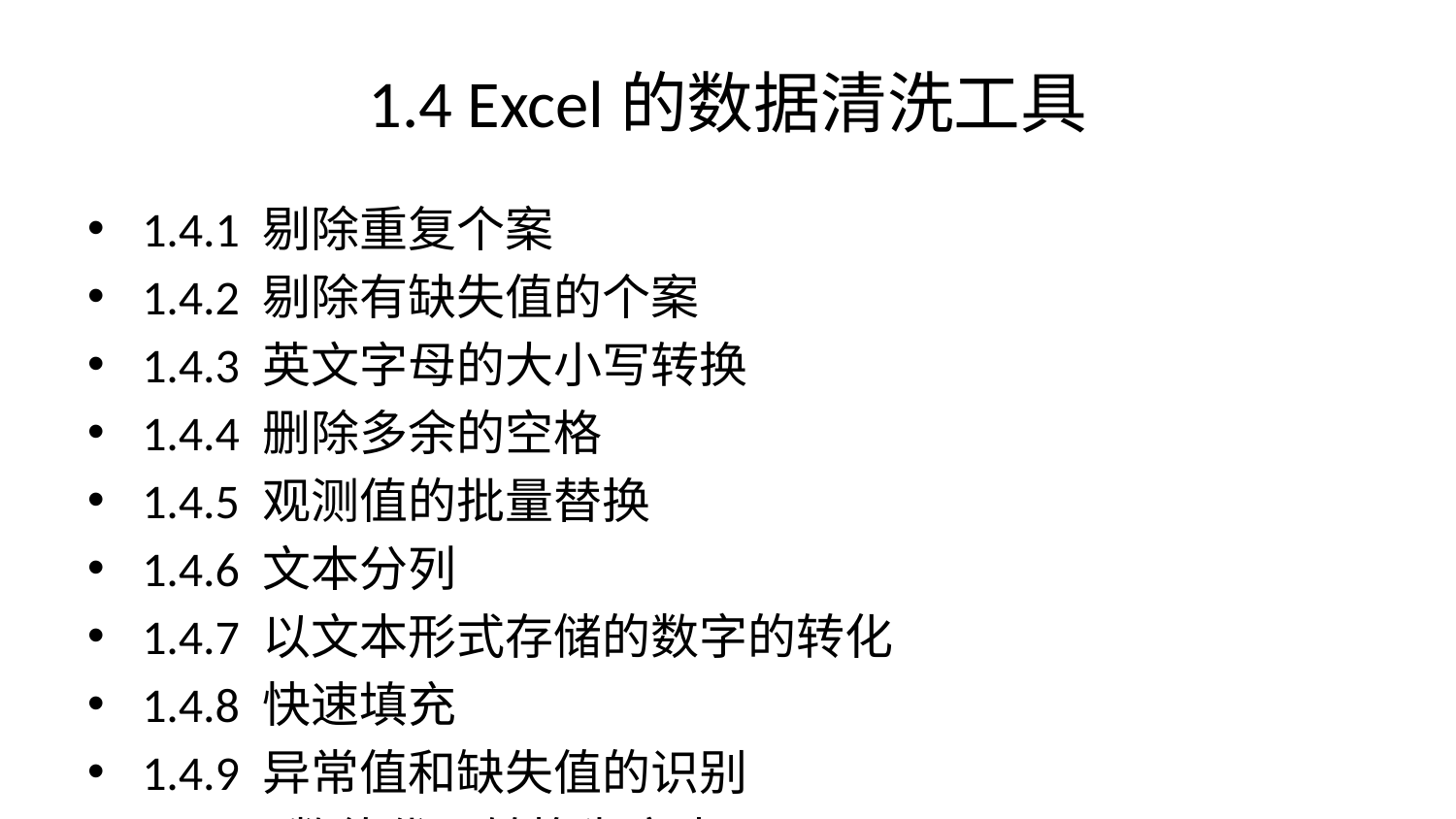

# 1.4 Excel的数据清洗工具
1.4.1 剔除重复个案
1.4.2 剔除有缺失值的个案
1.4.3 英文字母的大小写转换
1.4.4 删除多余的空格
1.4.5 观测值的批量替换
1.4.6 文本分列
1.4.7 以文本形式存储的数字的转化
1.4.8 快速填充
1.4.9 异常值和缺失值的识别
1.4.10 数值代码转换为文本